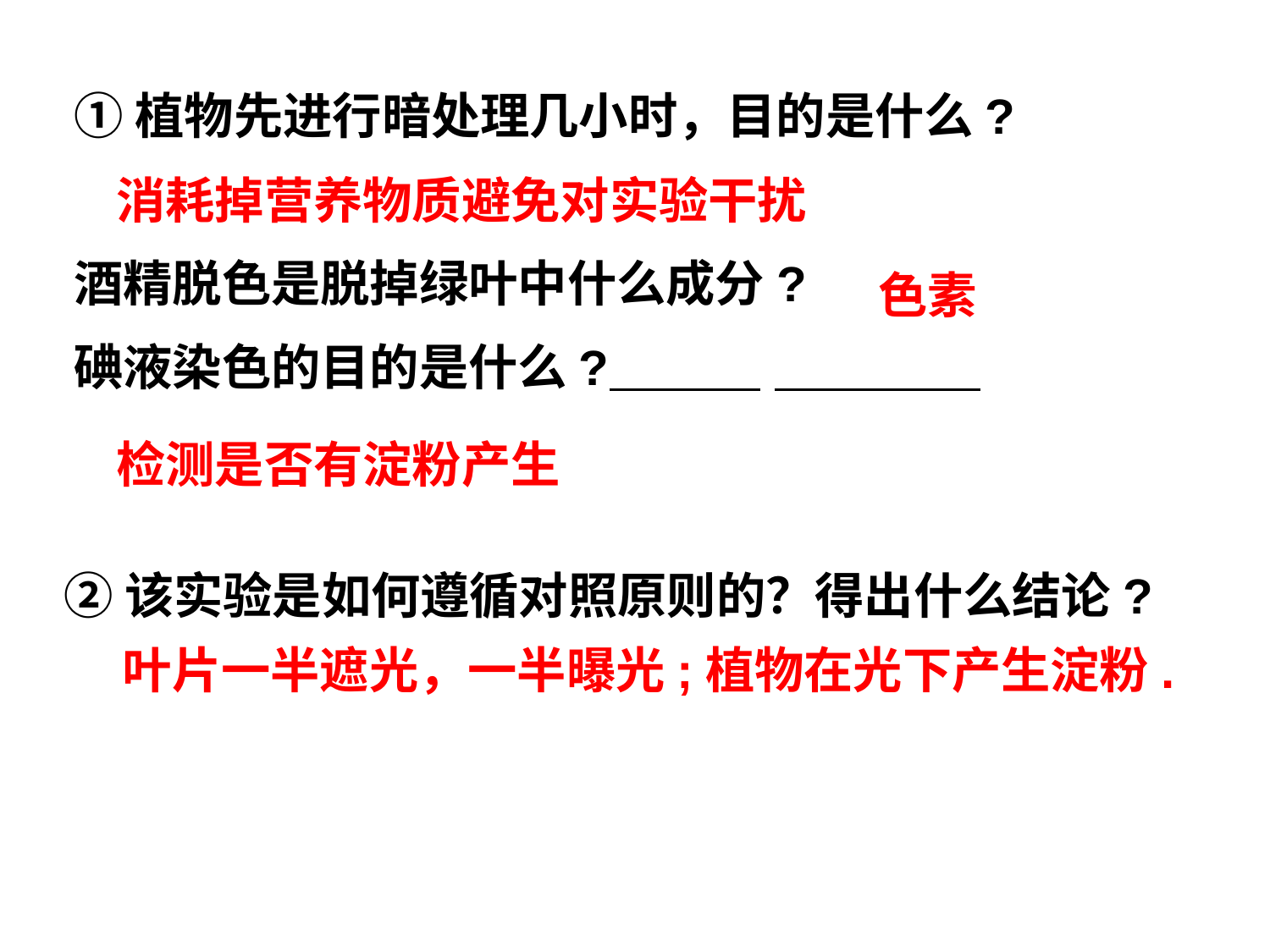

①植物先进行暗处理几小时，目的是什么?

酒精脱色是脱掉绿叶中什么成分?
碘液染色的目的是什么?
消耗掉营养物质避免对实验干扰
色素

检测是否有淀粉产生
②该实验是如何遵循对照原则的？得出什么结论?
叶片一半遮光，一半曝光;植物在光下产生淀粉.